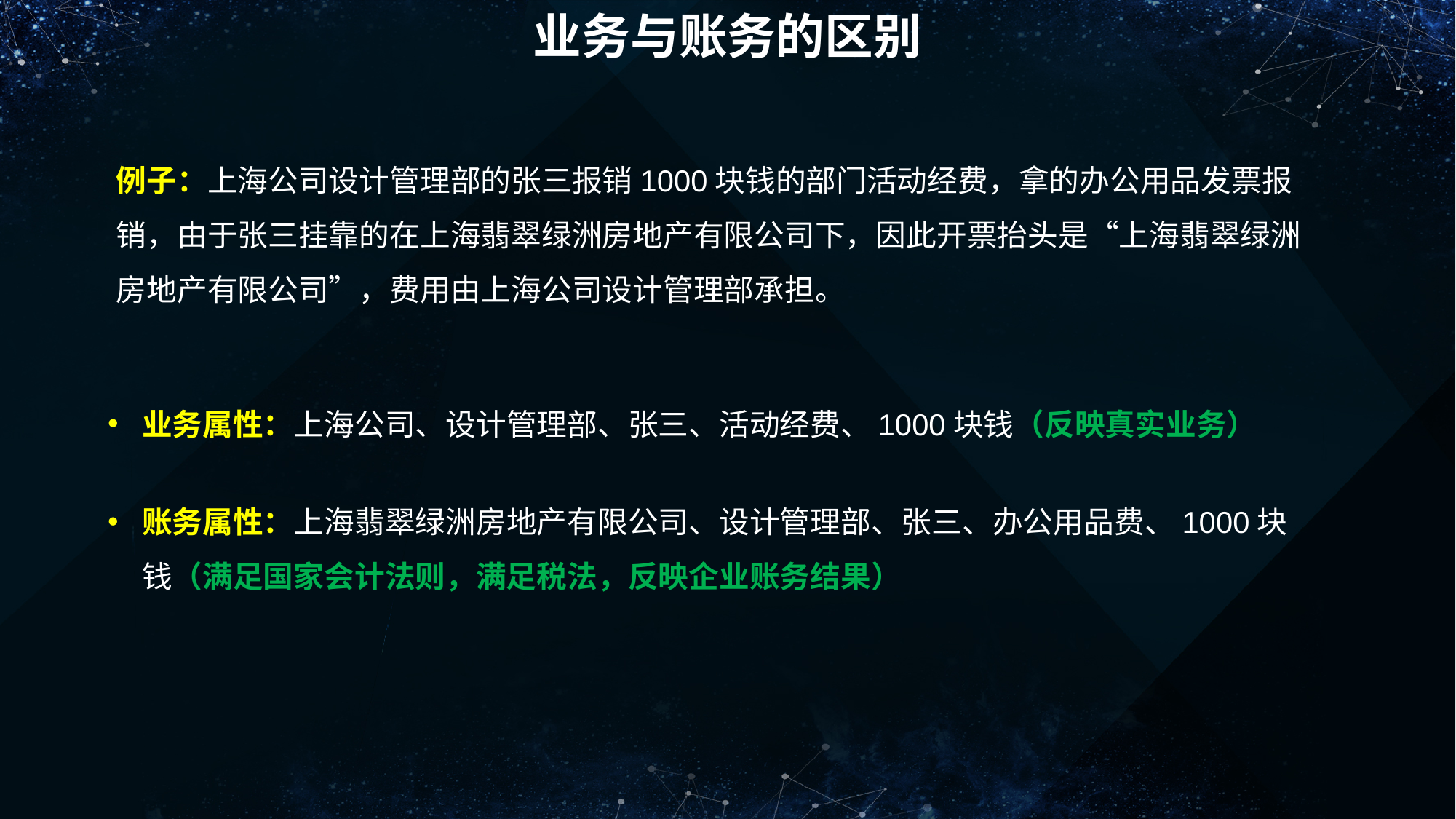

业务与账务的区别
例子：上海公司设计管理部的张三报销1000块钱的部门活动经费，拿的办公用品发票报销，由于张三挂靠的在上海翡翠绿洲房地产有限公司下，因此开票抬头是“上海翡翠绿洲房地产有限公司”，费用由上海公司设计管理部承担。
业务属性：上海公司、设计管理部、张三、活动经费、1000块钱（反映真实业务）
账务属性：上海翡翠绿洲房地产有限公司、设计管理部、张三、办公用品费、1000块钱（满足国家会计法则，满足税法，反映企业账务结果）